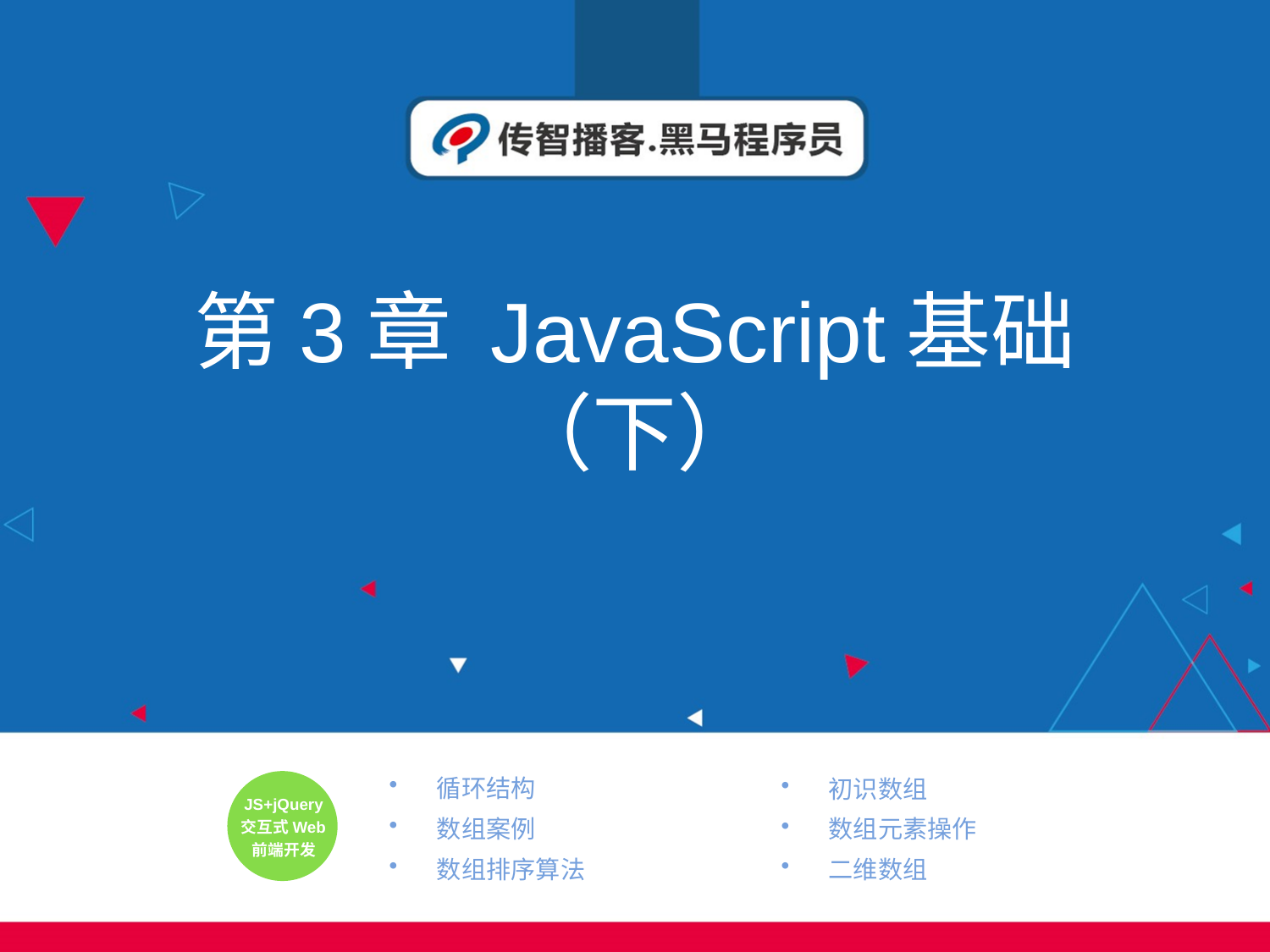

# 第3章 JavaScript基础 （下）
循环结构
数组案例
数组排序算法
初识数组
数组元素操作
二维数组